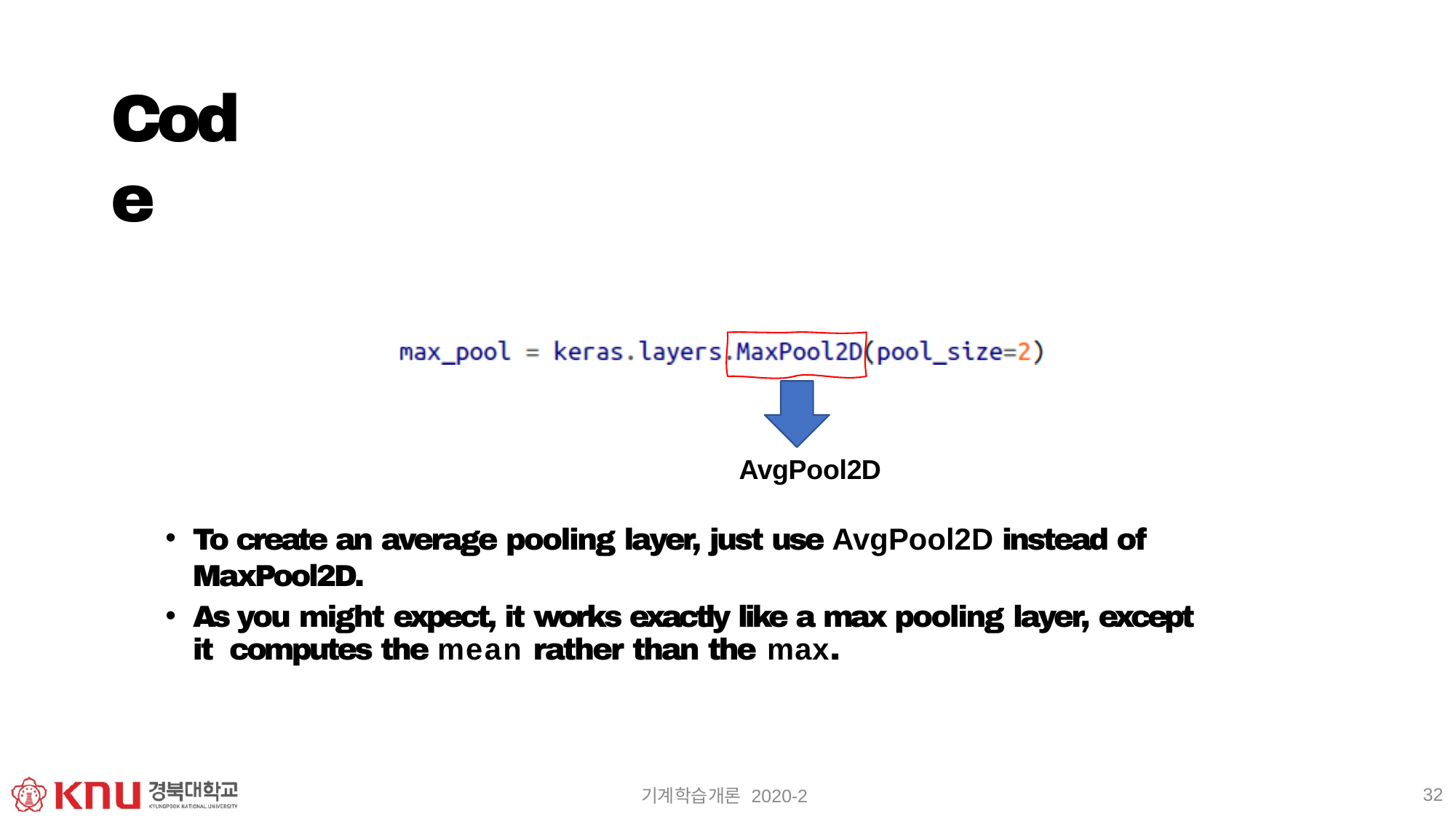

# Code

AvgPool2D

To create an average pooling layer, just use AvgPool2D instead of MaxPool2D.
As you might expect, it works exactly like a max pooling layer, except it  computes the mean rather than the max.
32
기계학습개론 2020-2